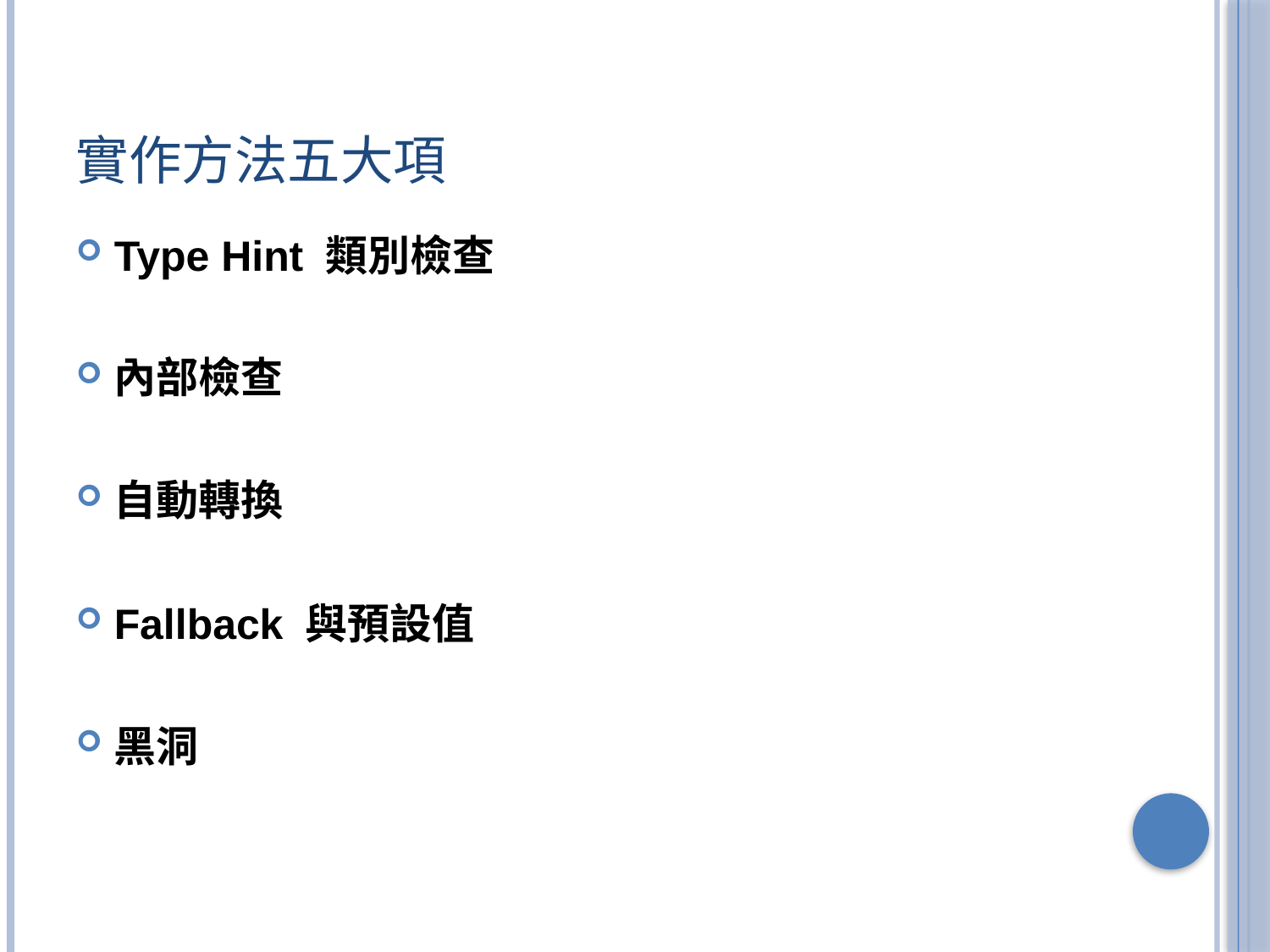

# 實作方法五大項
Type Hint 類別檢查

內部檢查

自動轉換

Fallback 與預設值

黑洞